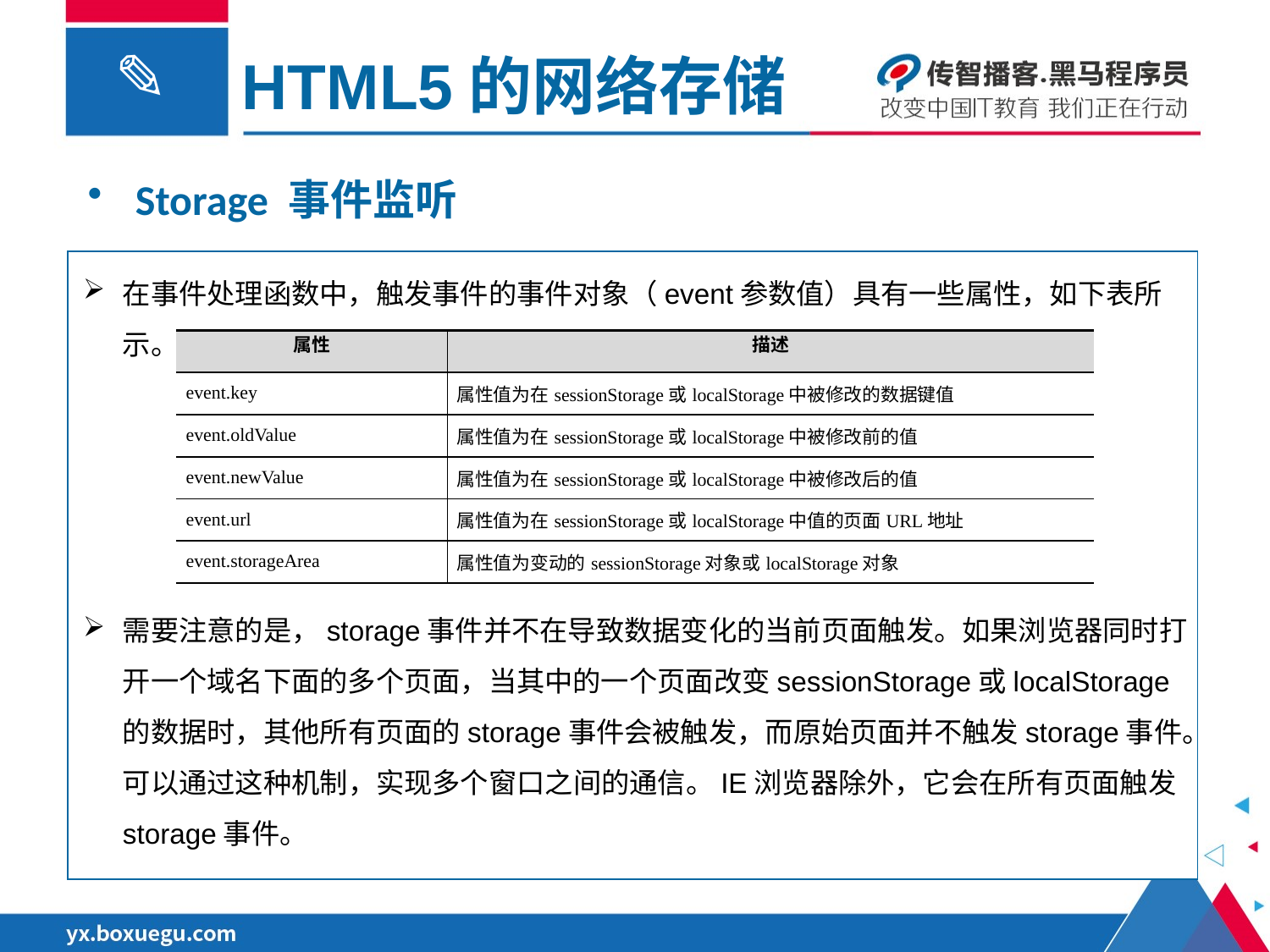

HTML5的网络存储
Storage 事件监听

在事件处理函数中，触发事件的事件对象（event参数值）具有一些属性，如下表所示。

| 属性 | 描述 |
| --- | --- |
| event.key | 属性值为在sessionStorage或localStorage中被修改的数据键值 |
| event.oldValue | 属性值为在sessionStorage或localStorage中被修改前的值 |
| event.newValue | 属性值为在sessionStorage或localStorage中被修改后的值 |
| event.url | 属性值为在sessionStorage或localStorage中值的页面URL地址 |
| event.storageArea | 属性值为变动的sessionStorage对象或localStorage对象 |
需要注意的是，storage事件并不在导致数据变化的当前页面触发。如果浏览器同时打开一个域名下面的多个页面，当其中的一个页面改变sessionStorage或localStorage的数据时，其他所有页面的storage事件会被触发，而原始页面并不触发storage事件。可以通过这种机制，实现多个窗口之间的通信。IE浏览器除外，它会在所有页面触发storage事件。